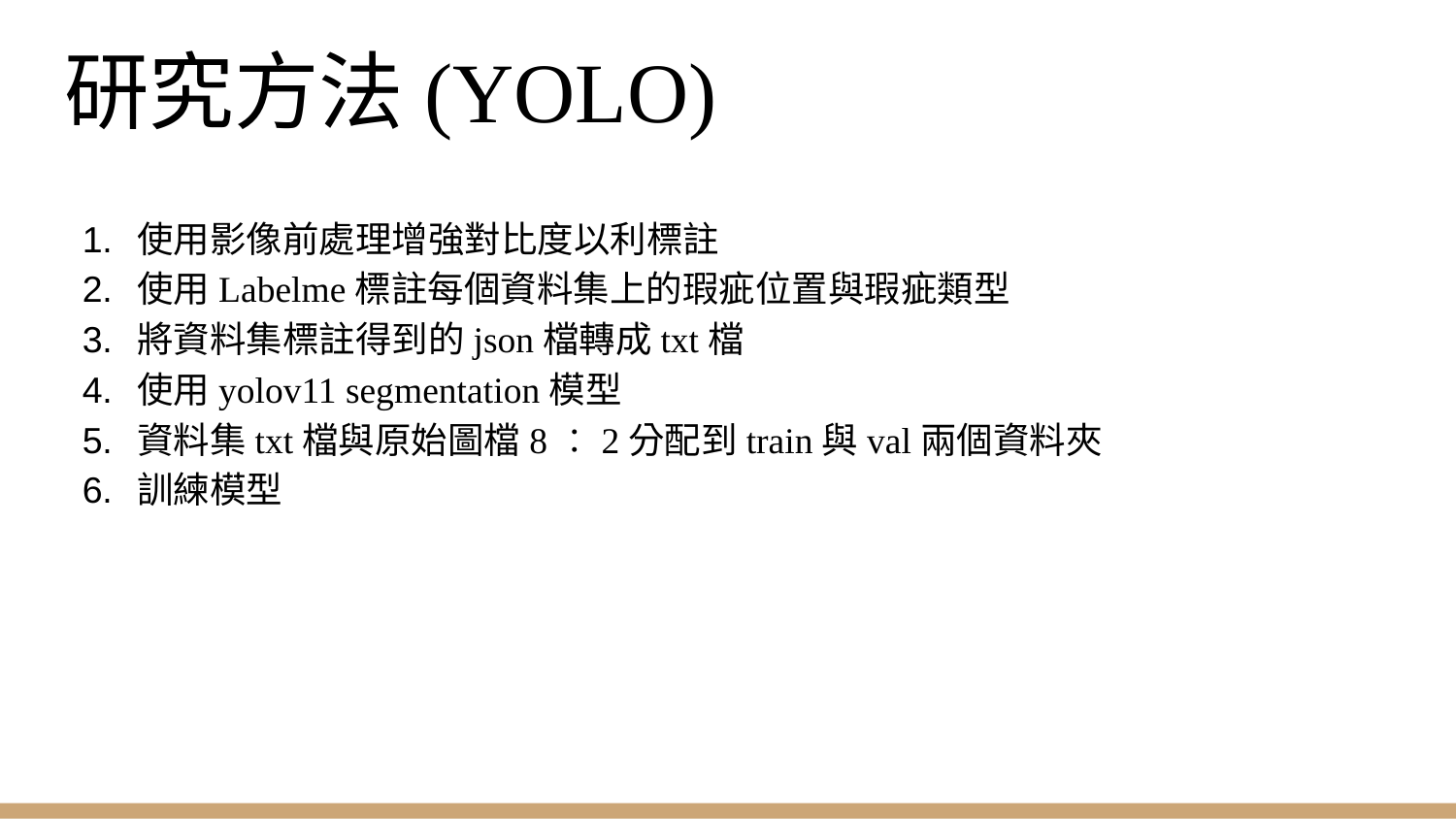

# 研究方法(YOLO)
使用影像前處理增強對比度以利標註
使用Labelme標註每個資料集上的瑕疵位置與瑕疵類型
將資料集標註得到的json檔轉成txt檔
使用yolov11 segmentation模型
資料集txt檔與原始圖檔8：2分配到train與val兩個資料夾
訓練模型